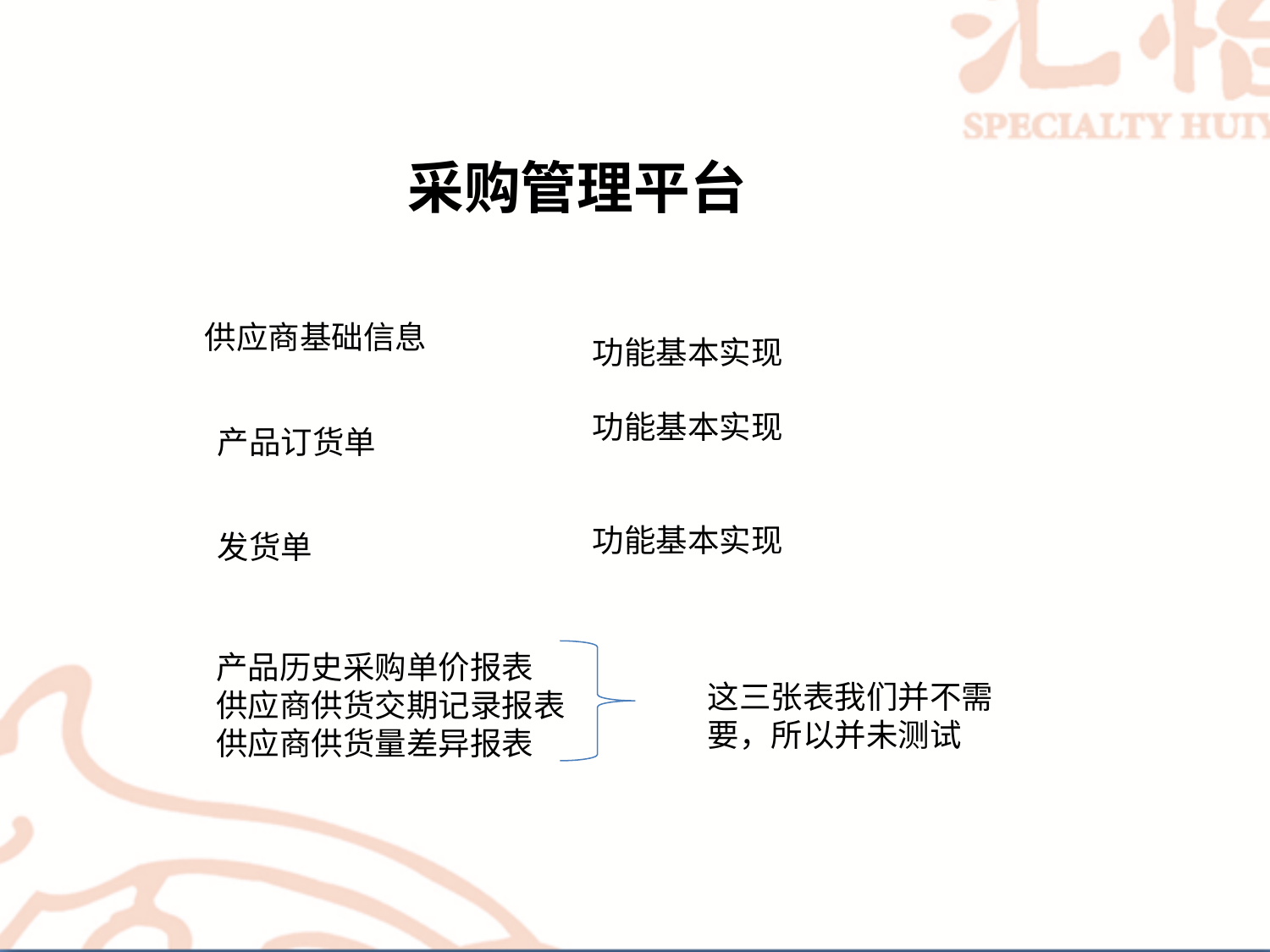

采购管理平台
供应商基础信息
功能基本实现
功能基本实现
产品订货单
功能基本实现
发货单
产品历史采购单价报表
供应商供货交期记录报表
供应商供货量差异报表

这三张表我们并不需要，所以并未测试